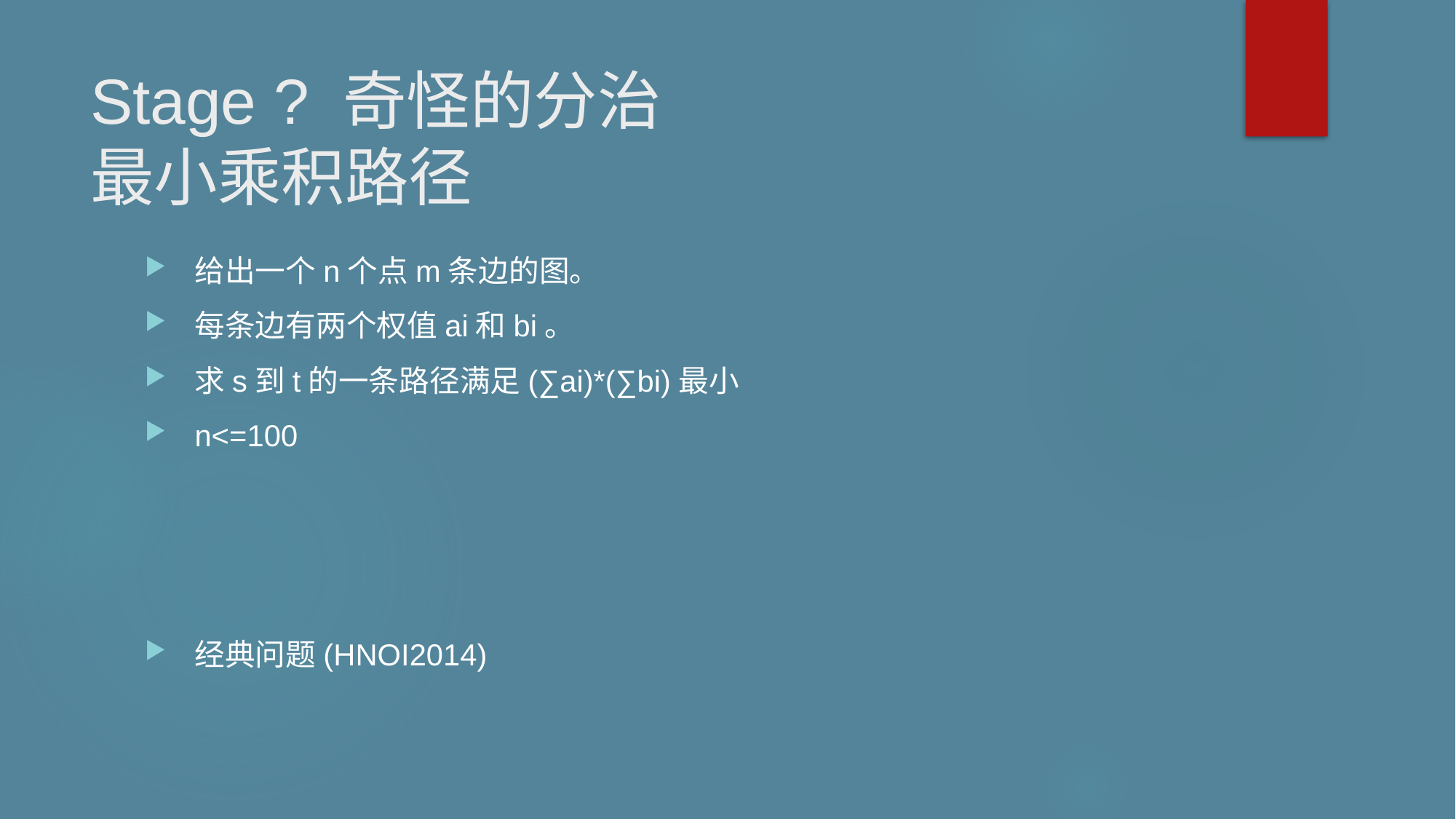

# Stage ? 奇怪的分治 最小乘积路径
给出一个n个点m条边的图。
每条边有两个权值ai和bi。
求s到t的一条路径满足(∑ai)*(∑bi)最小
n<=100

经典问题(HNOI2014)